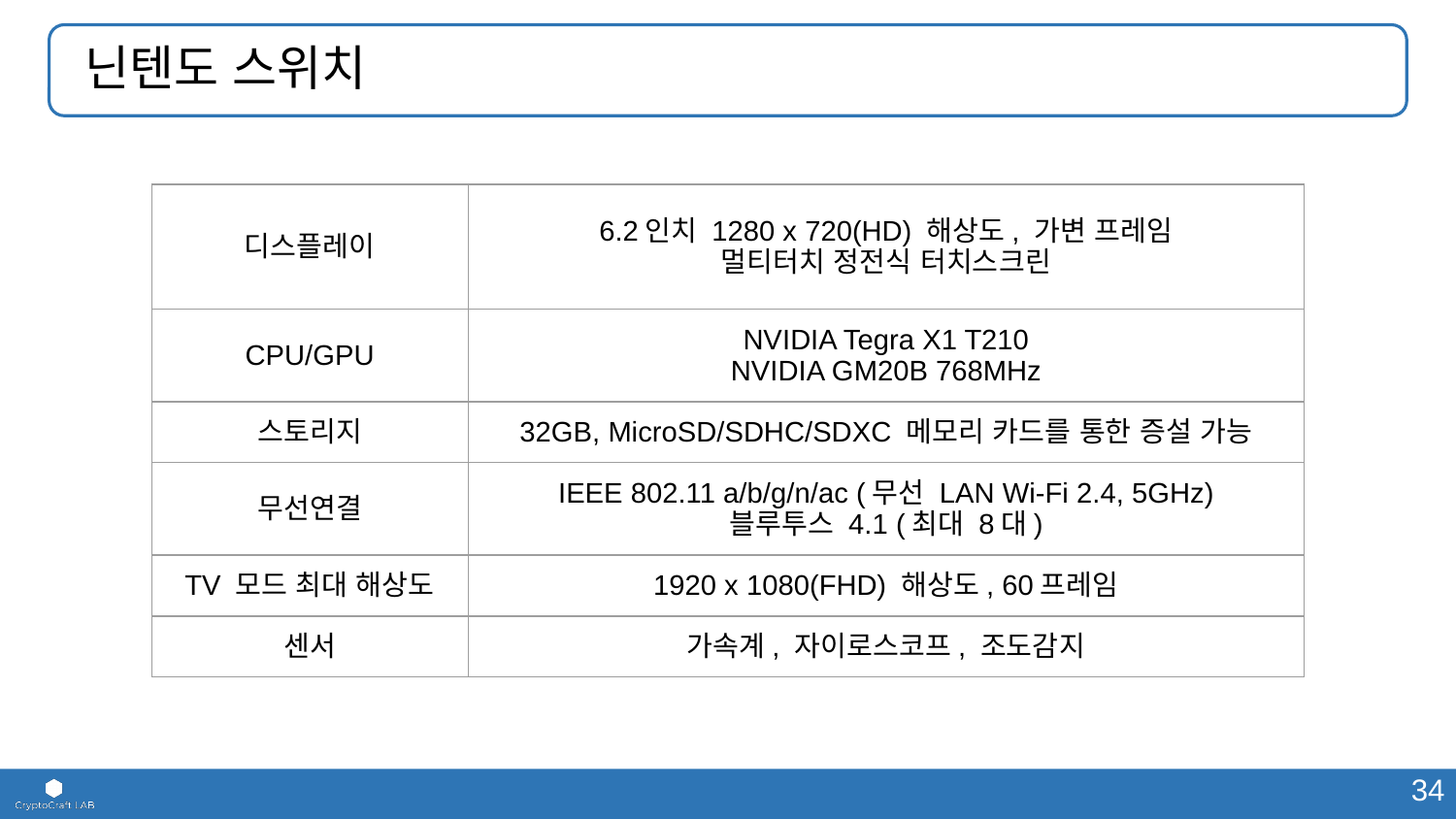

# 닌텐도 스위치
| 디스플레이 | 6.2인치 1280 x 720(HD) 해상도, 가변 프레임 멀티터치 정전식 터치스크린 |
| --- | --- |
| CPU/GPU | NVIDIA Tegra X1 T210 NVIDIA GM20B 768MHz |
| 스토리지 | 32GB, MicroSD/SDHC/SDXC 메모리 카드를 통한 증설 가능 |
| 무선연결 | IEEE 802.11 a/b/g/n/ac (무선 LAN Wi-Fi 2.4, 5GHz) 블루투스 4.1 (최대 8대) |
| TV 모드 최대 해상도 | 1920 x 1080(FHD) 해상도, 60프레임 |
| 센서 | 가속계, 자이로스코프, 조도감지 |